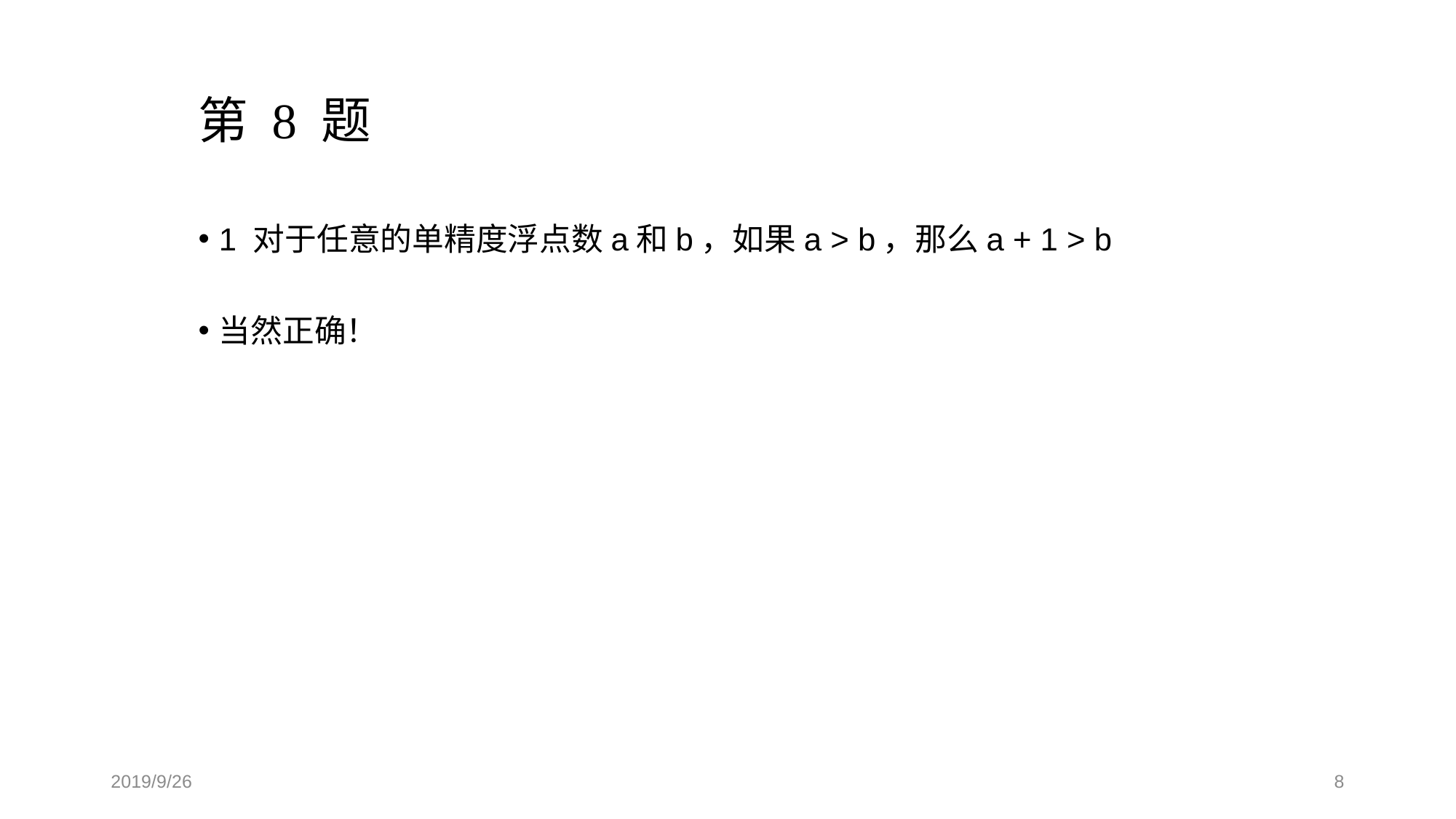

8
第 8 题
1 对于任意的单精度浮点数a和b，如果a > b，那么a + 1 > b

当然正确！
2019/9/26
8